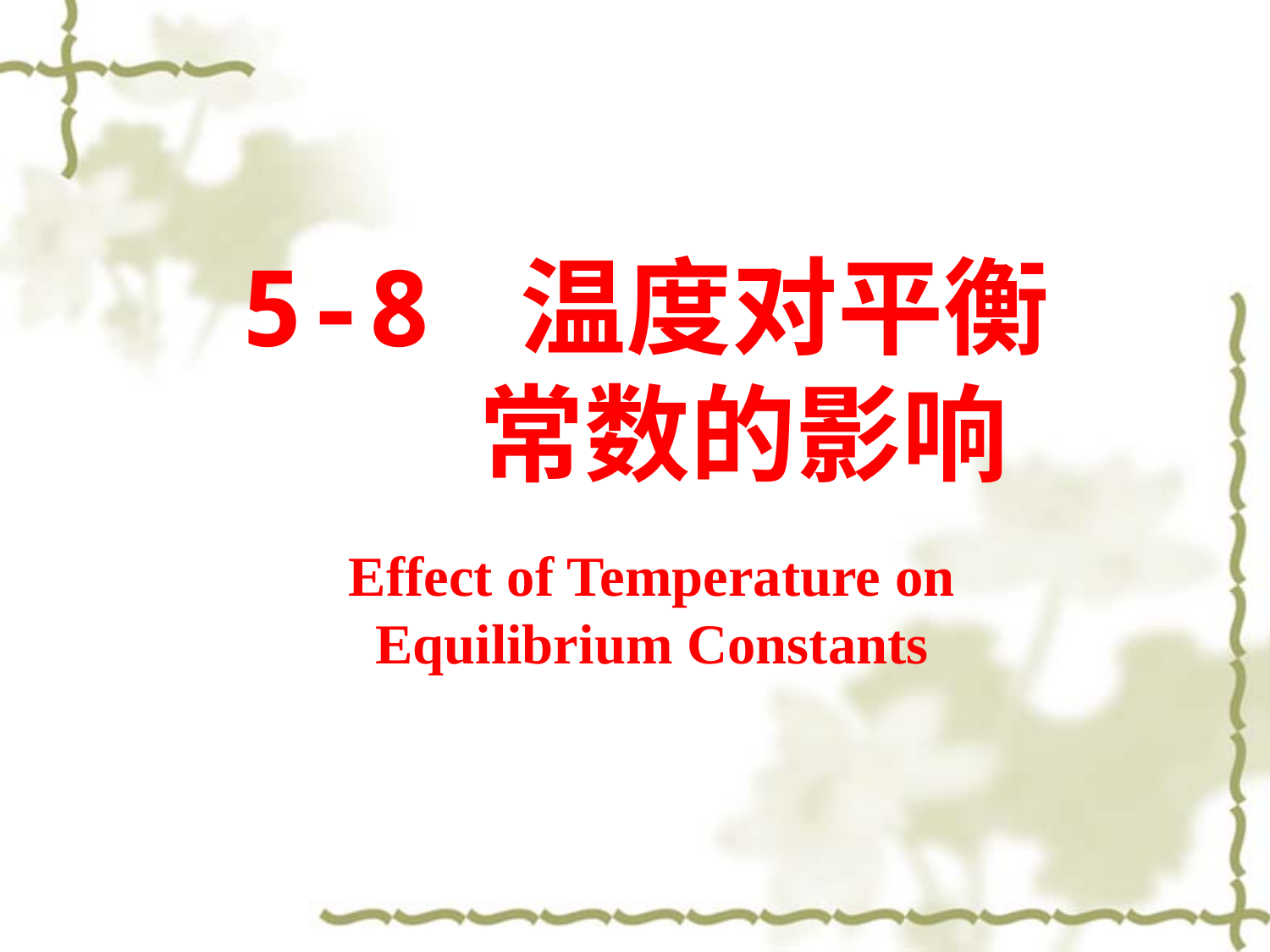

5-8 温度对平衡常数的影响
Effect of Temperature on Equilibrium Constants